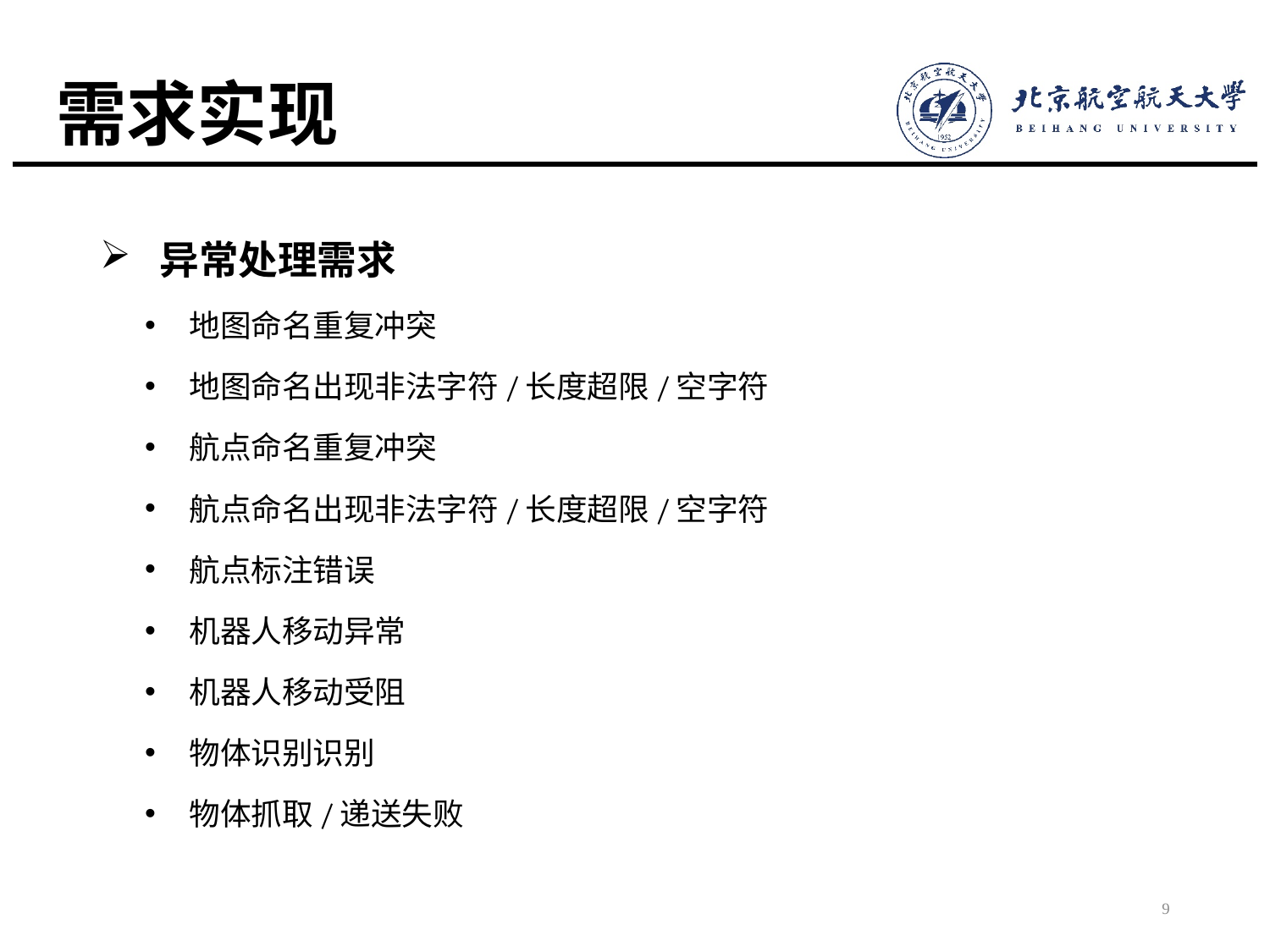

# 需求实现
异常处理需求
地图命名重复冲突
地图命名出现非法字符/长度超限/空字符
航点命名重复冲突
航点命名出现非法字符/长度超限/空字符
航点标注错误
机器人移动异常
机器人移动受阻
物体识别识别
物体抓取/递送失败
9